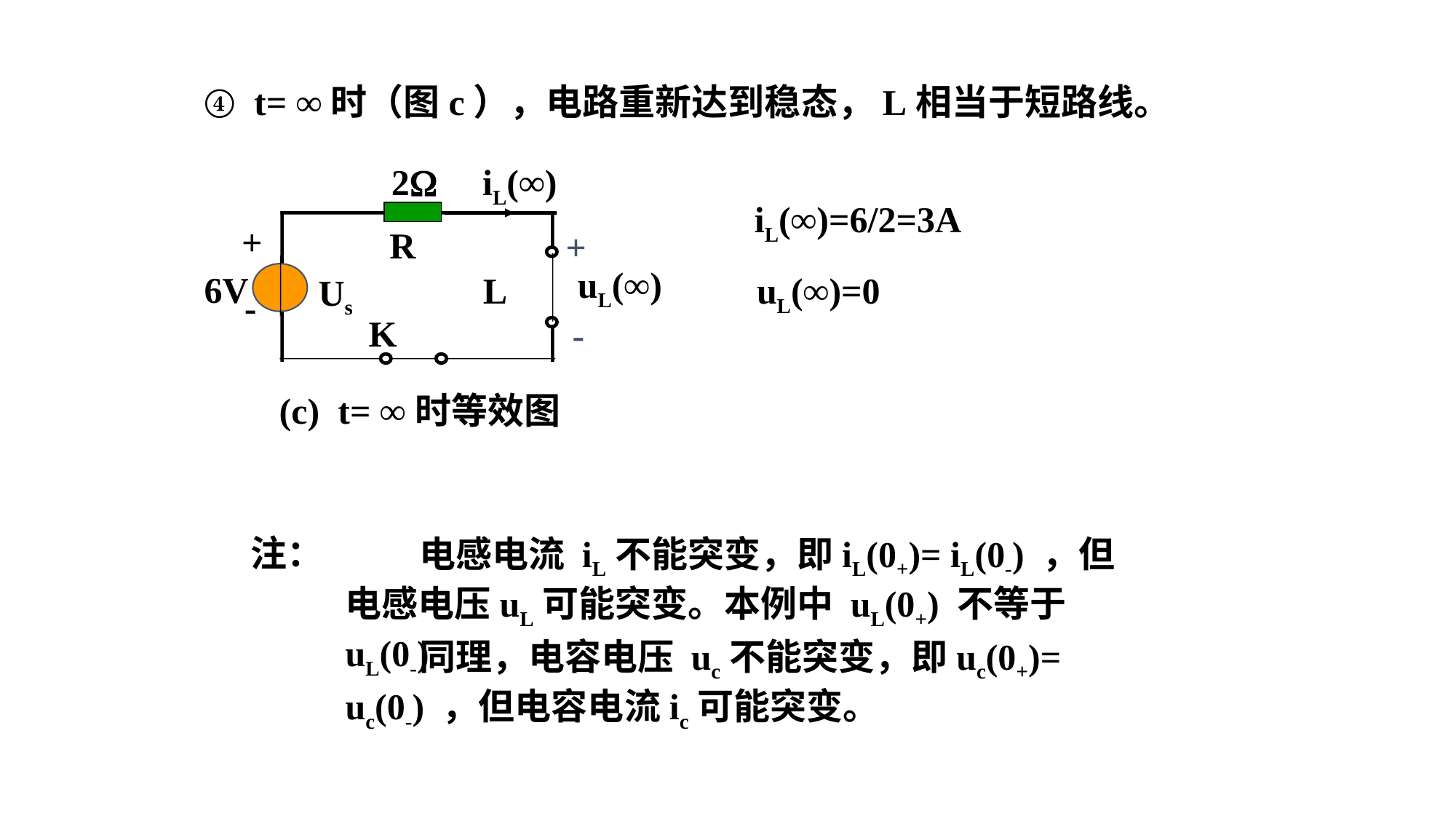

④  t= ∞时（图c），电路重新达到稳态，L相当于短路线。
iL(∞)
2Ω

R
-

+
+

uL(∞)
6V
L
Us
-

(c)  t= ∞时等效图
K
iL(∞)=6/2=3A
uL(∞)=0
注：
        电感电流 iL不能突变，即iL(0+)= iL(0-) ，但电感电压uL可能突变。本例中 uL(0+) 不等于uL(0-)
        同理，电容电压 uc不能突变，即uc(0+)= uc(0-) ，但电容电流ic可能突变。